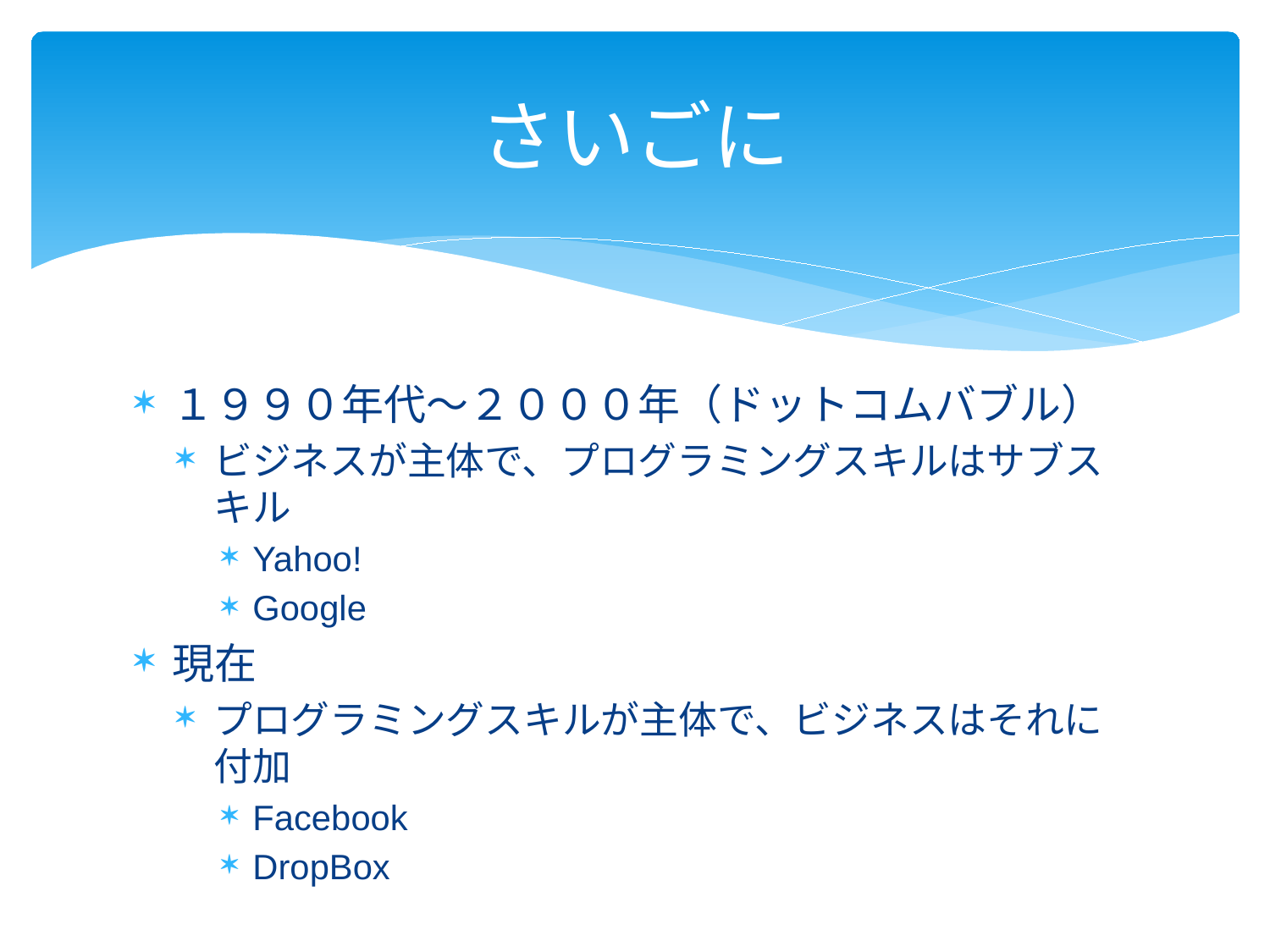

# さいごに
１９９０年代〜２０００年（ドットコムバブル）
ビジネスが主体で、プログラミングスキルはサブスキル
Yahoo!
Google
現在
プログラミングスキルが主体で、ビジネスはそれに付加
Facebook
DropBox